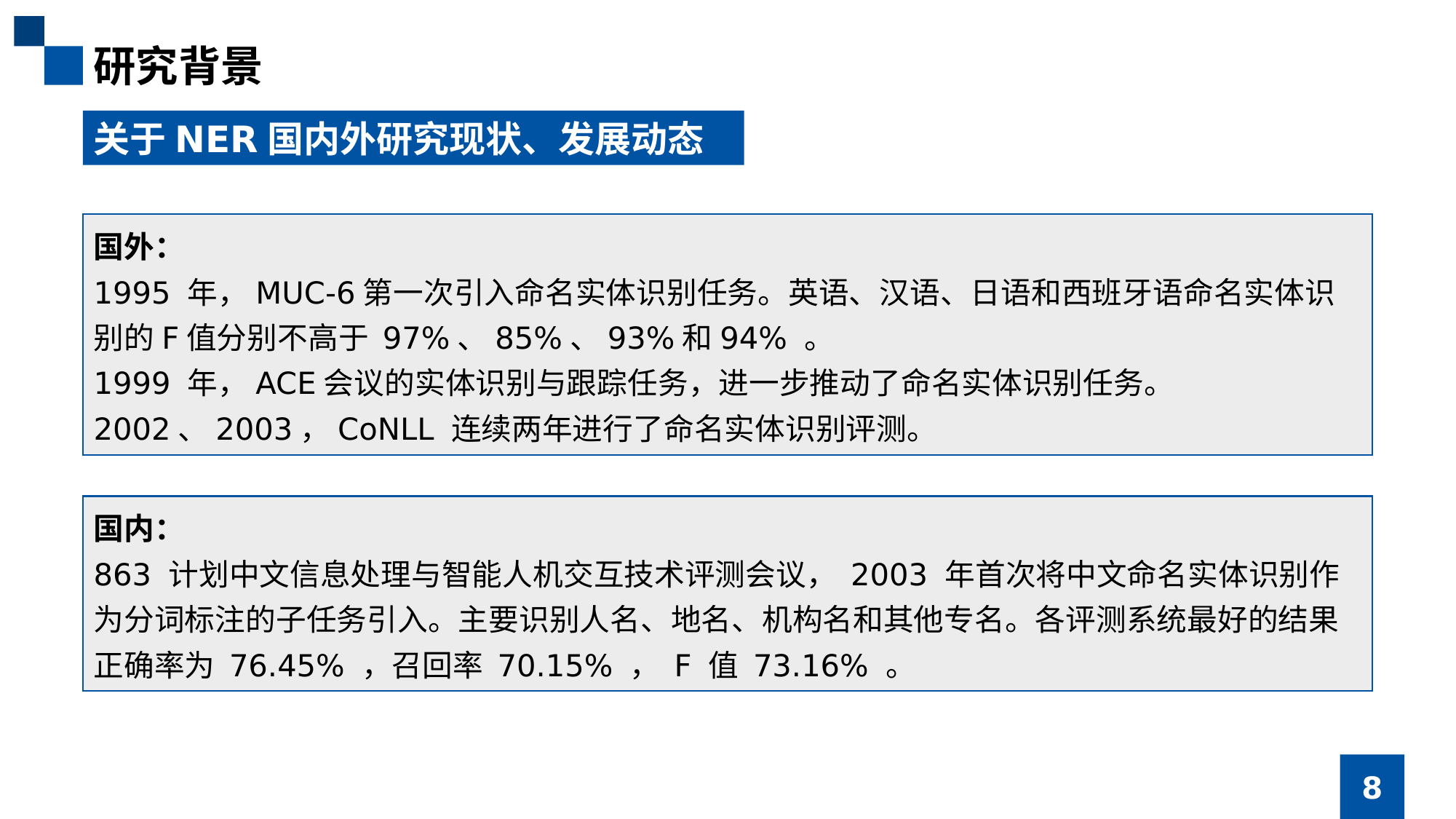

研究背景
关于NER国内外研究现状、发展动态
国外：
1995 年，MUC-6第一次引入命名实体识别任务。英语、汉语、日语和西班牙语命名实体识别的F值分别不高于 97%、85%、93%和94% 。
1999 年，ACE会议的实体识别与跟踪任务，进一步推动了命名实体识别任务。
2002、2003，CoNLL 连续两年进行了命名实体识别评测。

国内：
863 计划中文信息处理与智能人机交互技术评测会议， 2003 年首次将中文命名实体识别作为分词标注的子任务引入。主要识别人名、地名、机构名和其他专名。各评测系统最好的结果正确率为 76.45% ，召回率 70.15% ， F 值 73.16% 。

8